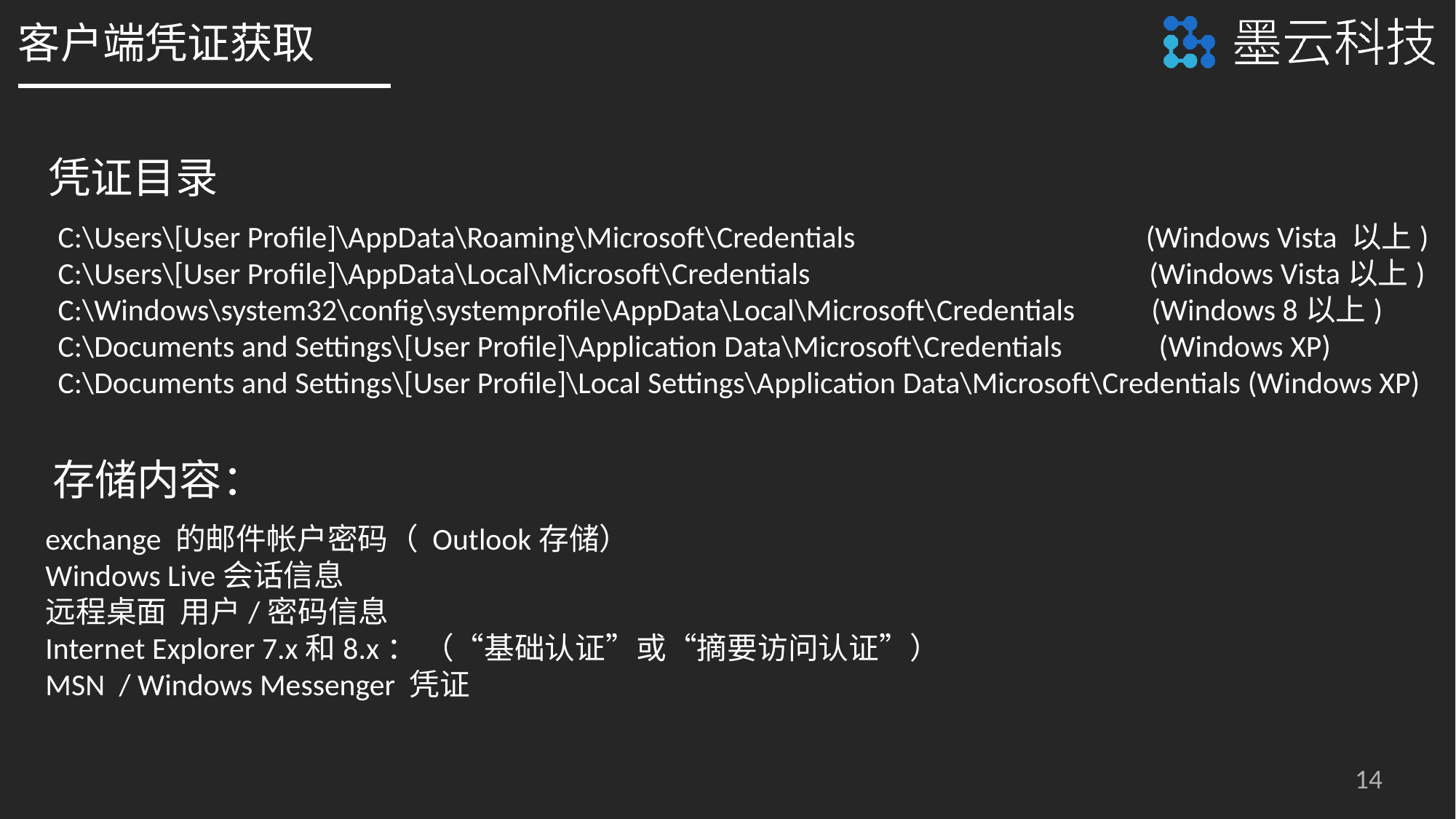

客户端凭证获取
凭证目录
C:\Users\[User Profile]\AppData\Roaming\Microsoft\Credentials                                          (Windows Vista 以上)
C:\Users\[User Profile]\AppData\Local\Microsoft\Credentials                                                 (Windows Vista以上)
C:\Windows\system32\config\systemprofile\AppData\Local\Microsoft\Credentials           (Windows 8以上)
C:\Documents and Settings\[User Profile]\Application Data\Microsoft\Credentials              (Windows XP)
C:\Documents and Settings\[User Profile]\Local Settings\Application Data\Microsoft\Credentials (Windows XP)

存储内容：
exchange 的邮件帐户密码（ Outlook存储）
Windows Live会话信息
远程桌面  用户/密码信息
Internet Explorer 7.x和8.x： （“基础认证”或“摘要访问认证”）
MSN  / Windows Messenger 凭证

14